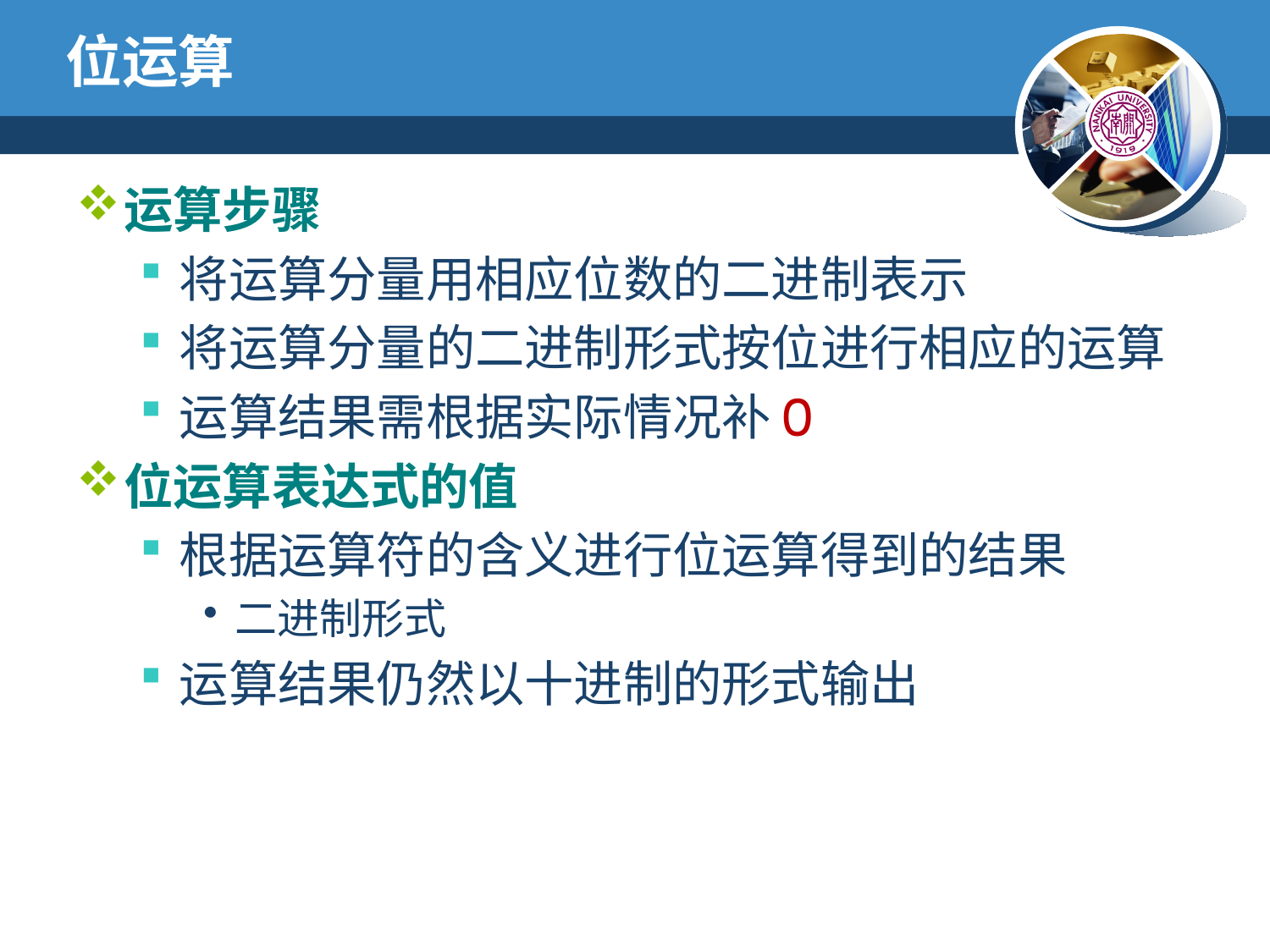

# 位运算
运算步骤
将运算分量用相应位数的二进制表示
将运算分量的二进制形式按位进行相应的运算
运算结果需根据实际情况补0
位运算表达式的值
根据运算符的含义进行位运算得到的结果
二进制形式
运算结果仍然以十进制的形式输出